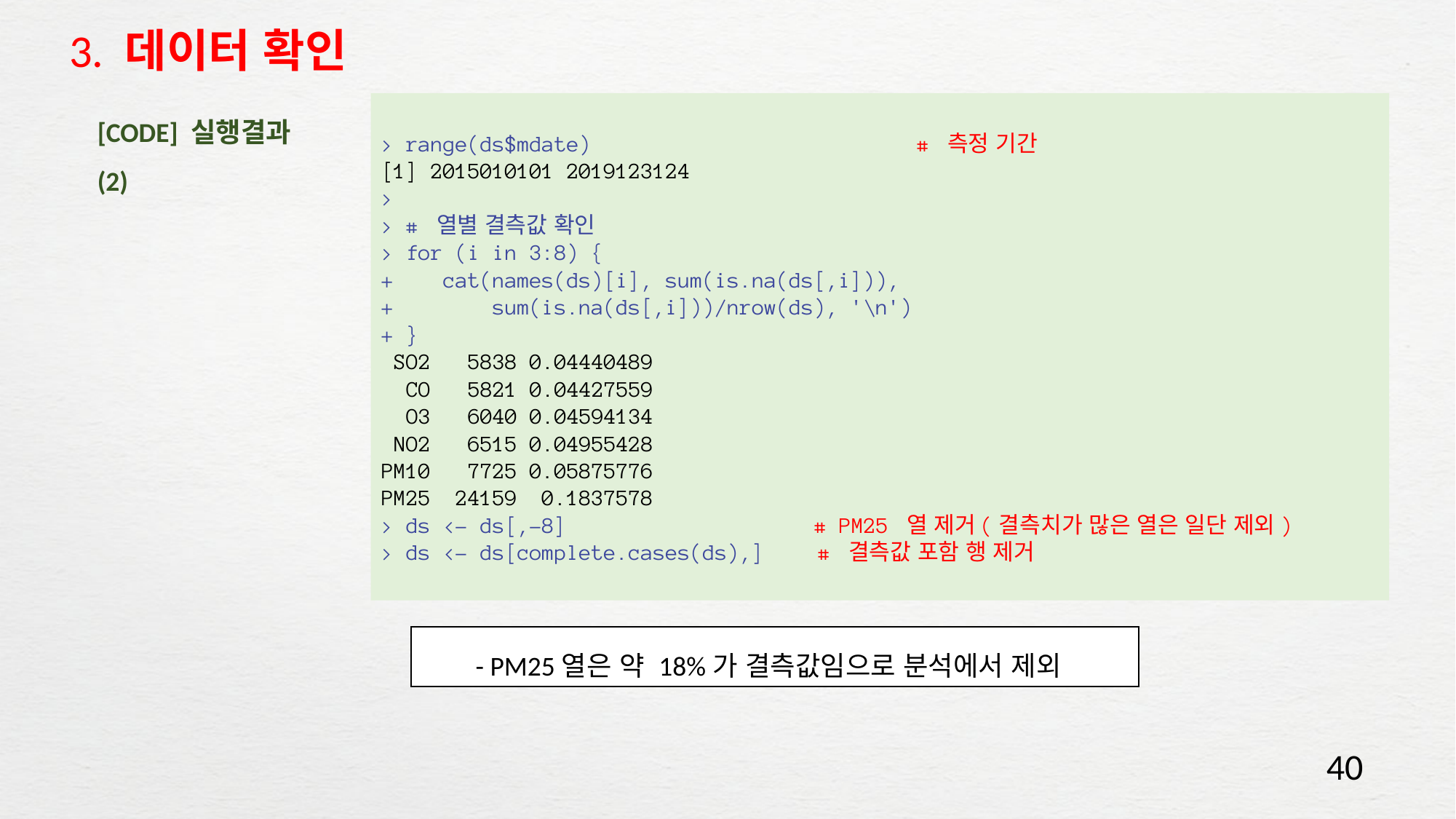

# 3. 데이터 확인
[CODE] 실행결과 (2)
> range(ds$mdate) 		        # 측정 기간
[1] 2015010101 2019123124
>
> # 열별 결측값 확인
> for (i in 3:8) {
+    cat(names(ds)[i], sum(is.na(ds[,i])),
+        sum(is.na(ds[,i]))/nrow(ds), '\n')
+ }
 SO2   5838 0.04440489
  CO   5821 0.04427559
  O3   6040 0.04594134
 NO2   6515 0.04955428
PM10   7725 0.05875776
PM25  24159  0.1837578
> ds <- ds[,-8]                    # PM25 열 제거(결측치가 많은 열은 일단 제외)
> ds <- ds[complete.cases(ds),] 	# 결측값 포함 행 제거

- PM25열은 약 18%가 결측값임으로 분석에서 제외
40
40